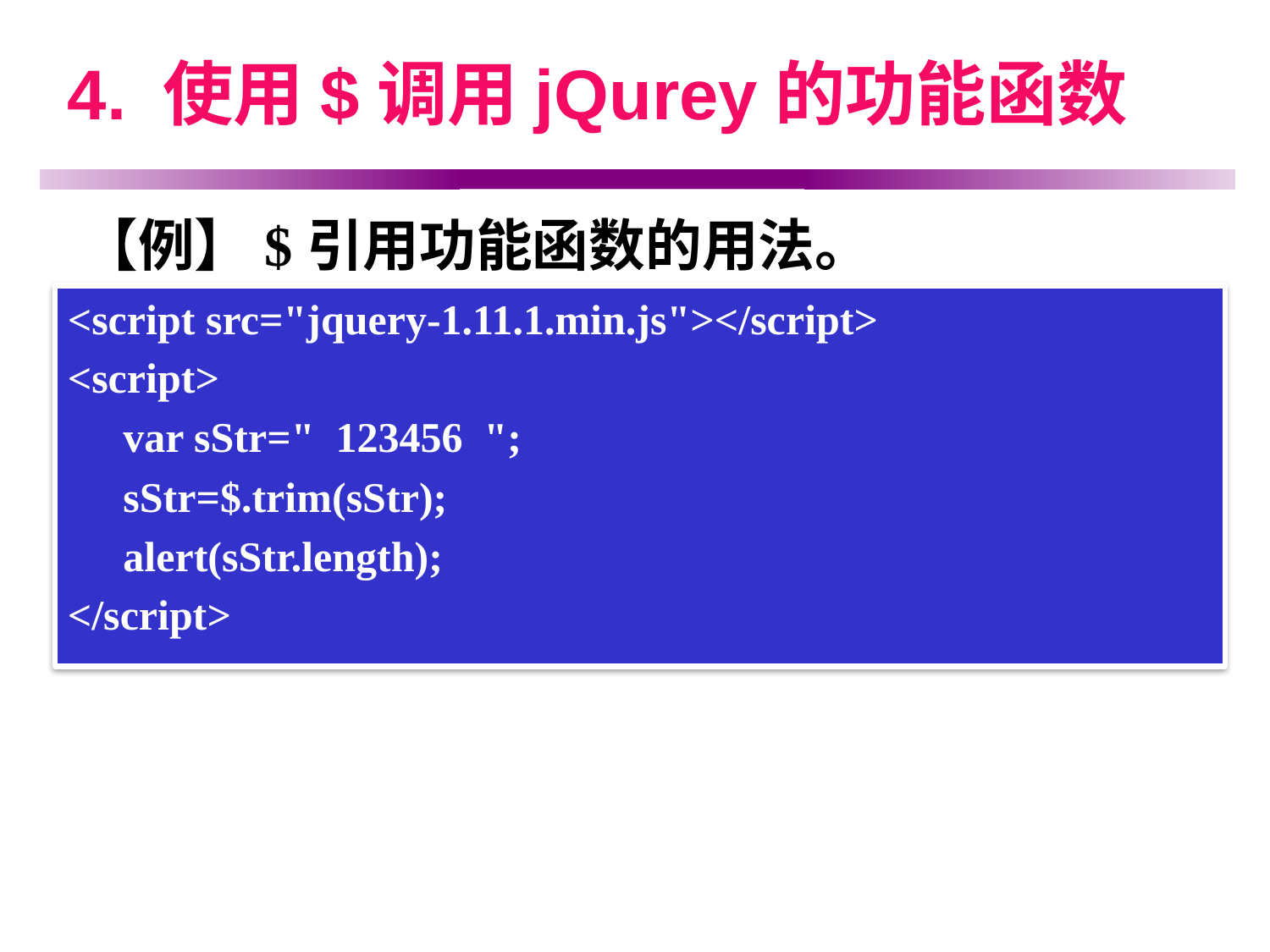

# 4. 使用$调用jQurey的功能函数
【例】$引用功能函数的用法。
<script src="jquery-1.11.1.min.js"></script>
<script>
var sStr="  123456  ";
sStr=$.trim(sStr);
alert(sStr.length);
</script>